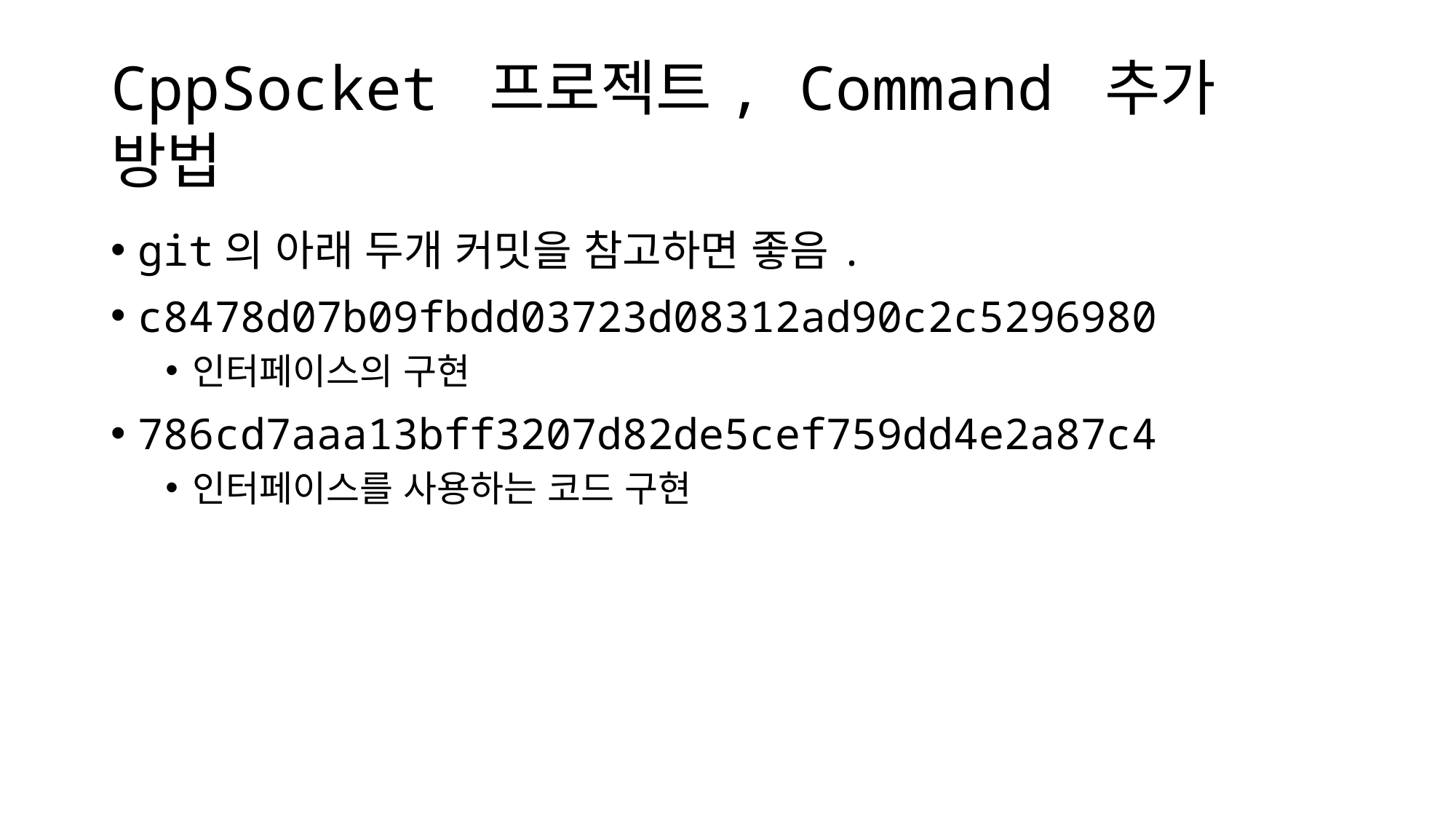

# CppSocket 프로젝트, Command 추가 방법
git의 아래 두개 커밋을 참고하면 좋음.
c8478d07b09fbdd03723d08312ad90c2c5296980
인터페이스의 구현
786cd7aaa13bff3207d82de5cef759dd4e2a87c4
인터페이스를 사용하는 코드 구현